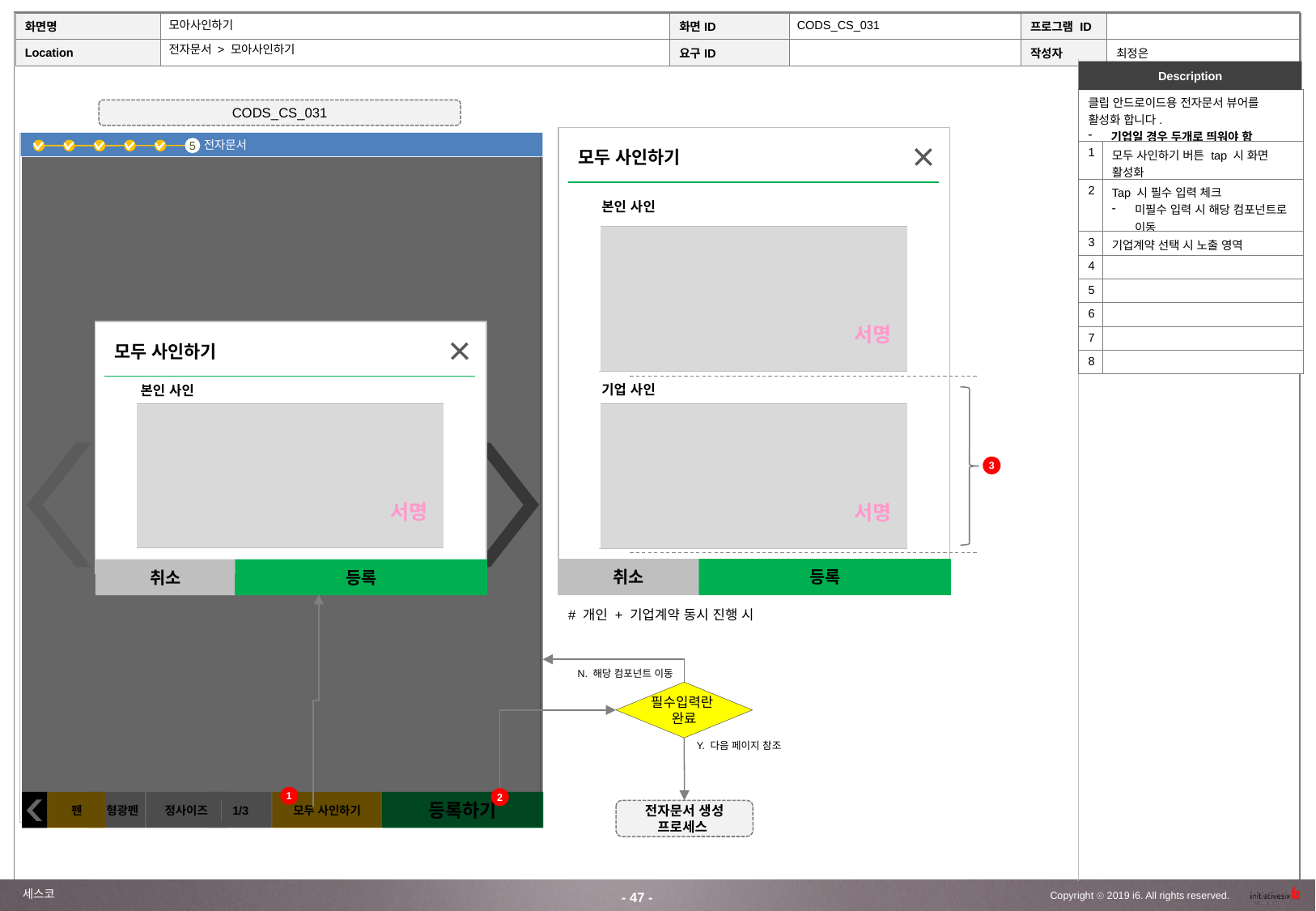

모아사인하기
CODS_CS_031

전자문서 > 모아사인하기

Description
| 클립 안드로이드용 전자문서 뷰어를 활성화 합니다. 기업일 경우 두개로 띄워야 함 |  |
| --- | --- |
| 1 | 모두 사인하기 버튼 tap 시 화면 활성화 |
| 2 | Tap 시 필수 입력 체크 미필수 입력 시 해당 컴포넌트로 이동 |
| 3 | 기업계약 선택 시 노출 영역 |
| 4 |  |
| 5 |  |
| 6 |  |
| 7 |  |
| 8 |  |
CODS_CS_031

전자문서

모두 사인하기
5

본인 사인
| 서명 |
| --- |

모두 사인하기

기업 사인
본인 사인

| 서명 |
| --- |
| 서명 |
| --- |

3
취소
등록
취소
등록
# 개인 + 기업계약 동시 진행 시
N. 해당 컴포넌트 이동
필수입력란
완료
Y. 다음 페이지 참조
1
2

펜
   형광펜
정사이즈
1/3
모두 사인하기
등록하기

전자문서 생성 프로세스